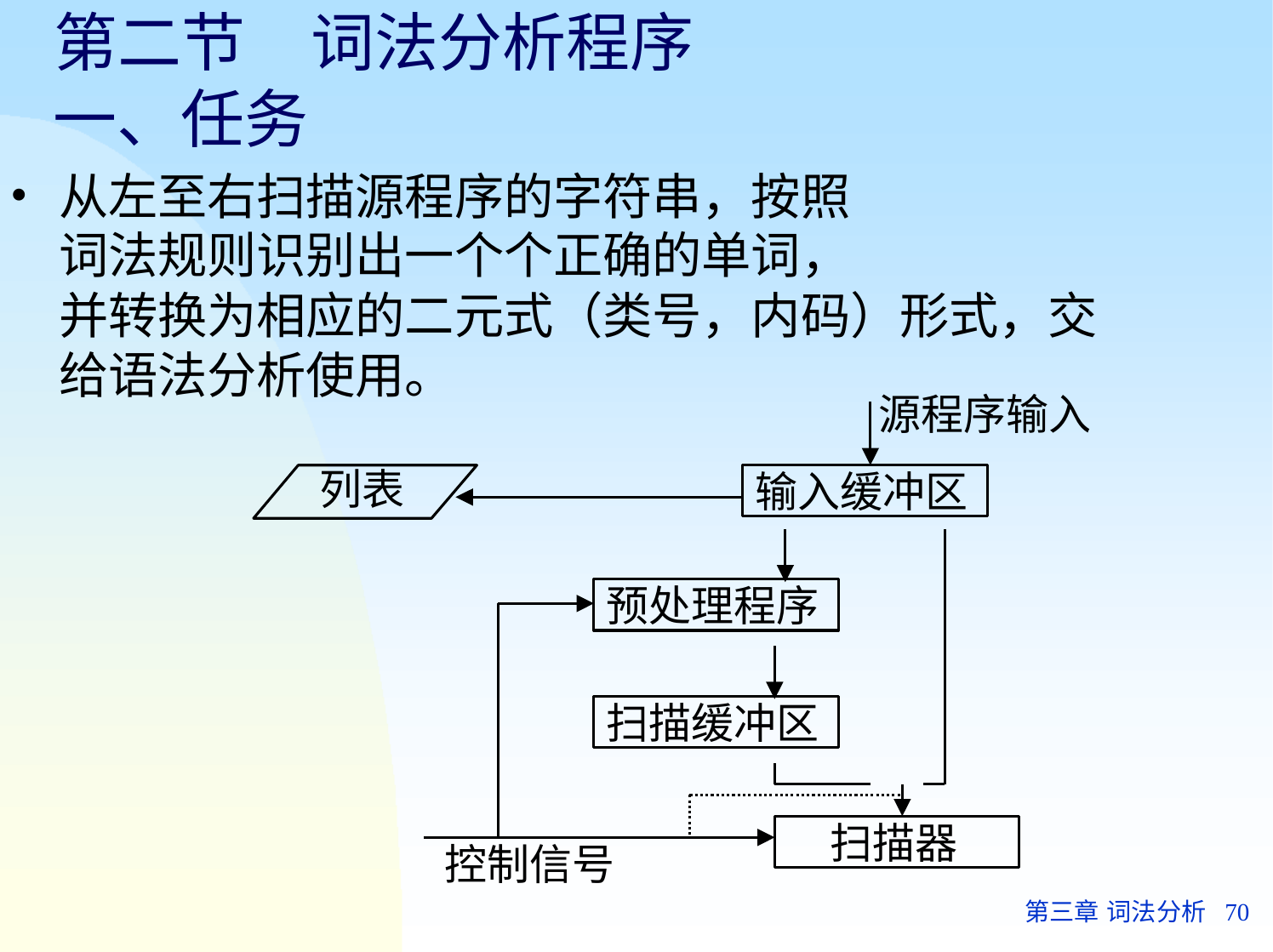

# 第二节	词法分析程序
一、任务
从左至右扫描源程序的字符串，按照 词法规则识别出一个个正确的单词，
并转换为相应的二元式（类号，内码）形式，交 给语法分析使用。
源程序输入

列表

输入缓冲区

预处理程序

扫描缓冲区
扫描器
控制信号
第三章 词法分析	70